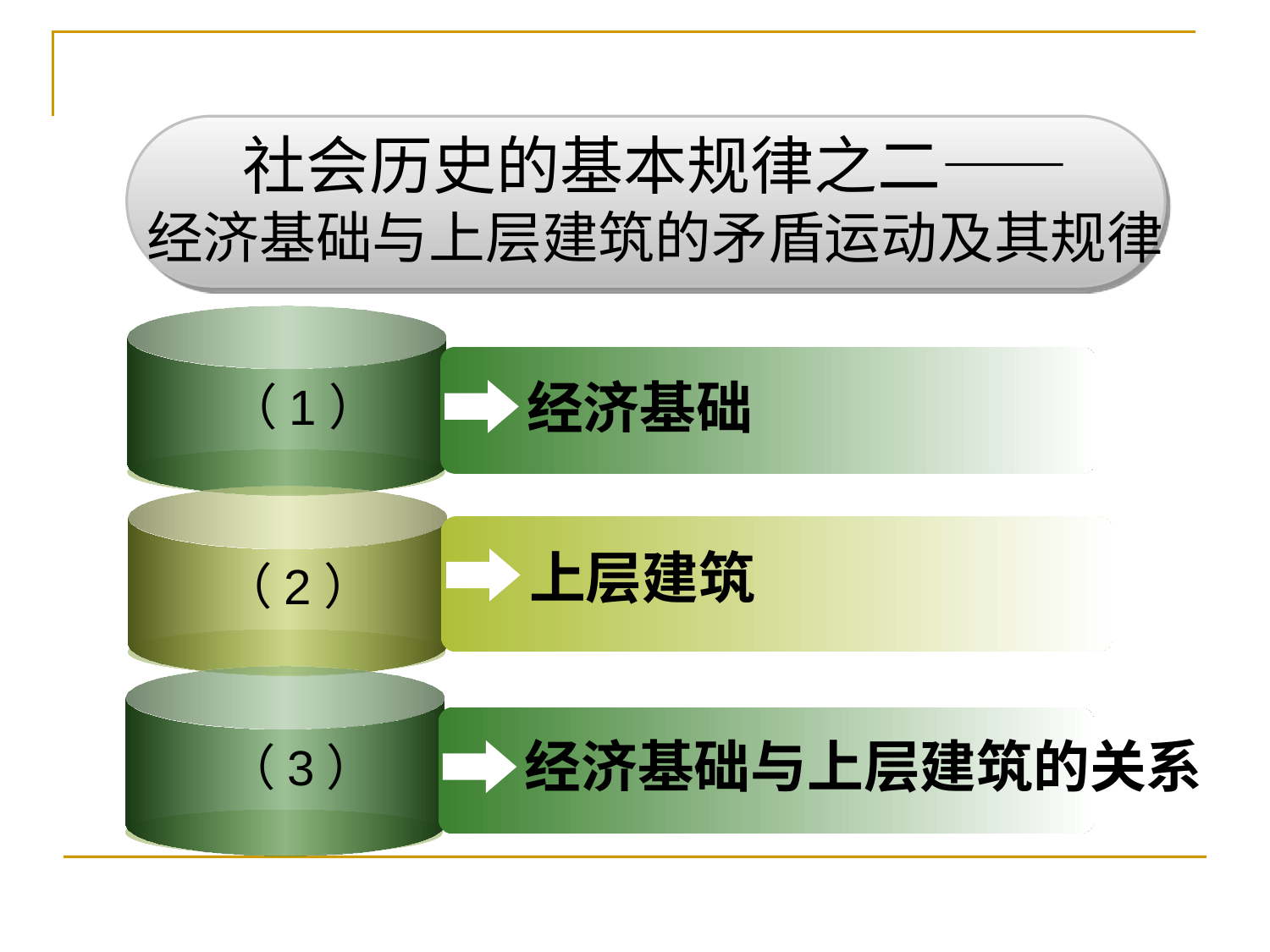

社会历史的基本规律之二——
经济基础与上层建筑的矛盾运动及其规律

经济基础
  （1）

上层建筑

 （2）

经济基础与上层建筑的关系
  （3）